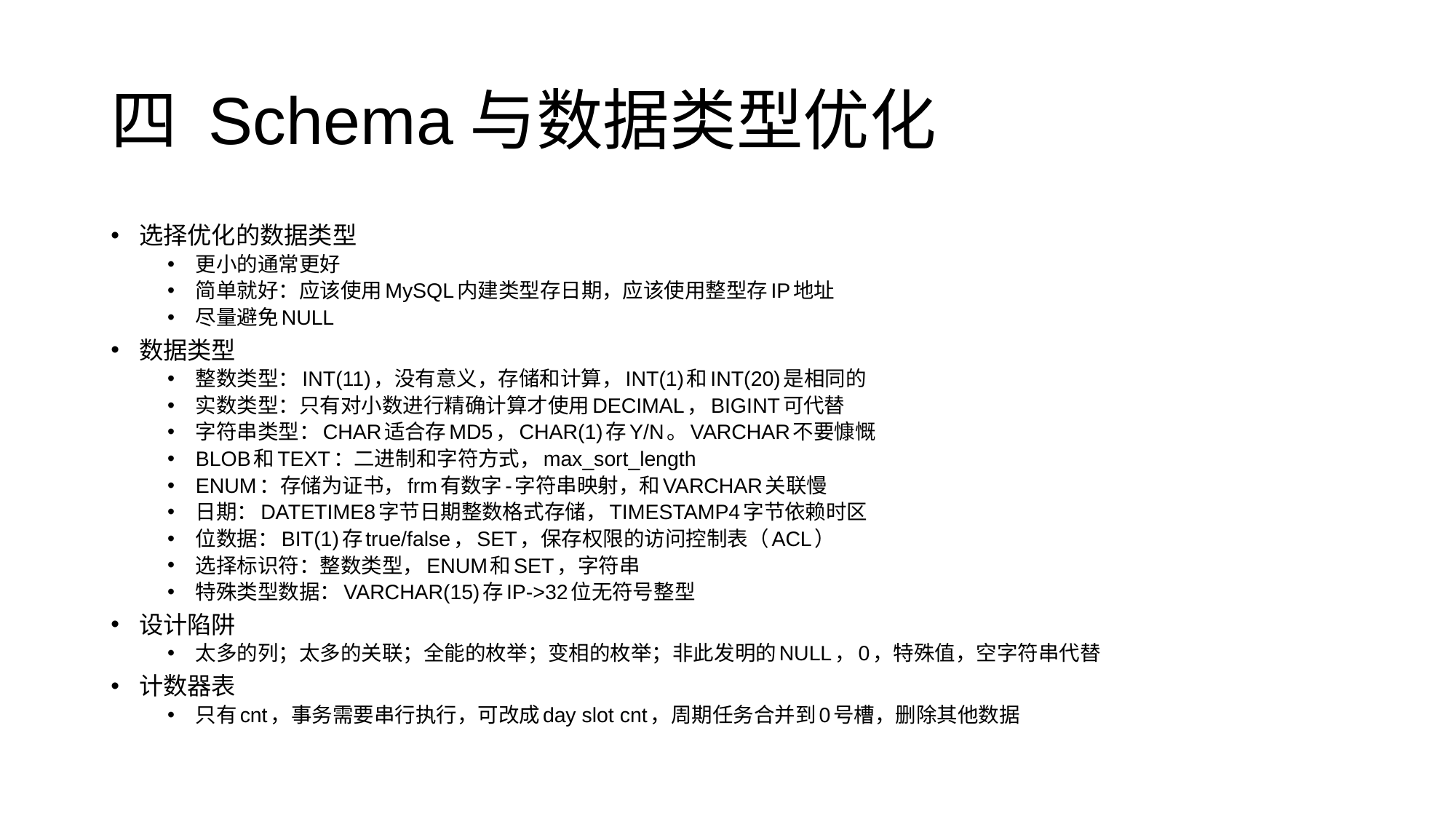

# 四 Schema与数据类型优化
选择优化的数据类型
更小的通常更好
简单就好：应该使用MySQL内建类型存日期，应该使用整型存IP地址
尽量避免NULL
数据类型
整数类型：INT(11)，没有意义，存储和计算，INT(1)和INT(20)是相同的
实数类型：只有对小数进行精确计算才使用DECIMAL，BIGINT可代替
字符串类型：CHAR适合存MD5，CHAR(1)存Y/N。VARCHAR不要慷慨
BLOB和TEXT：二进制和字符方式，max_sort_length
ENUM：存储为证书，frm有数字-字符串映射，和VARCHAR关联慢
日期：DATETIME8字节日期整数格式存储，TIMESTAMP4字节依赖时区
位数据：BIT(1)存true/false，SET，保存权限的访问控制表（ACL）
选择标识符：整数类型，ENUM和SET，字符串
特殊类型数据：VARCHAR(15)存IP->32位无符号整型
设计陷阱
太多的列；太多的关联；全能的枚举；变相的枚举；非此发明的NULL，0，特殊值，空字符串代替
计数器表
只有cnt，事务需要串行执行，可改成day slot cnt，周期任务合并到0号槽，删除其他数据